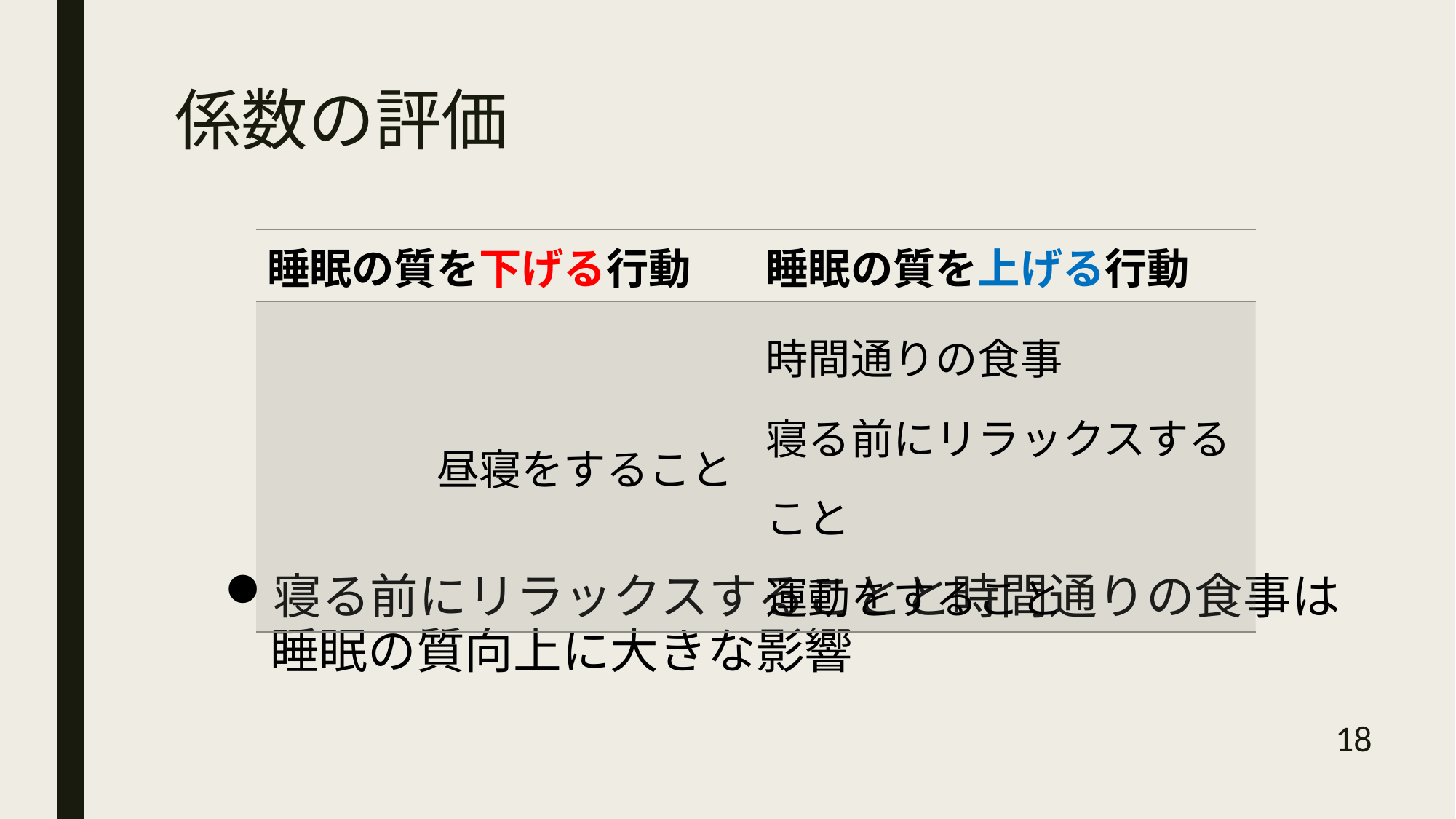

# 係数の評価
| 睡眠の質を下げる行動 | 睡眠の質を上げる行動 |
| --- | --- |
| 昼寝をすること | 時間通りの食事 寝る前にリラックスすること 運動をすること |
寝る前にリラックスすることと時間通りの食事は
睡眠の質向上に大きな影響
18